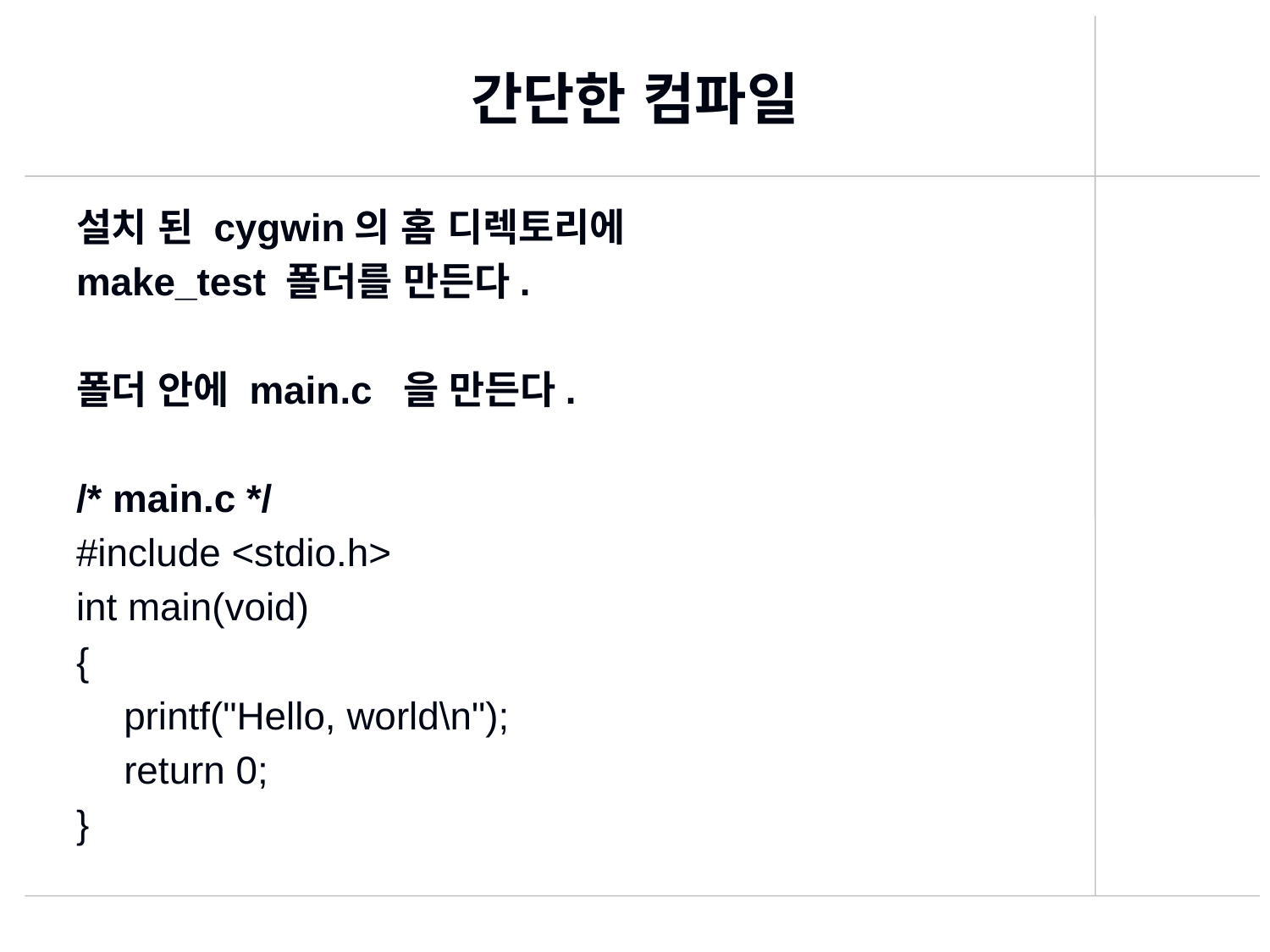

# 간단한 컴파일
설치 된 cygwin의 홈 디렉토리에
make_test 폴더를 만든다.

폴더 안에 main.c  을 만든다.

/* main.c */
#include <stdio.h>
int main(void)
{
	printf("Hello, world\n");
	return 0;
}

410